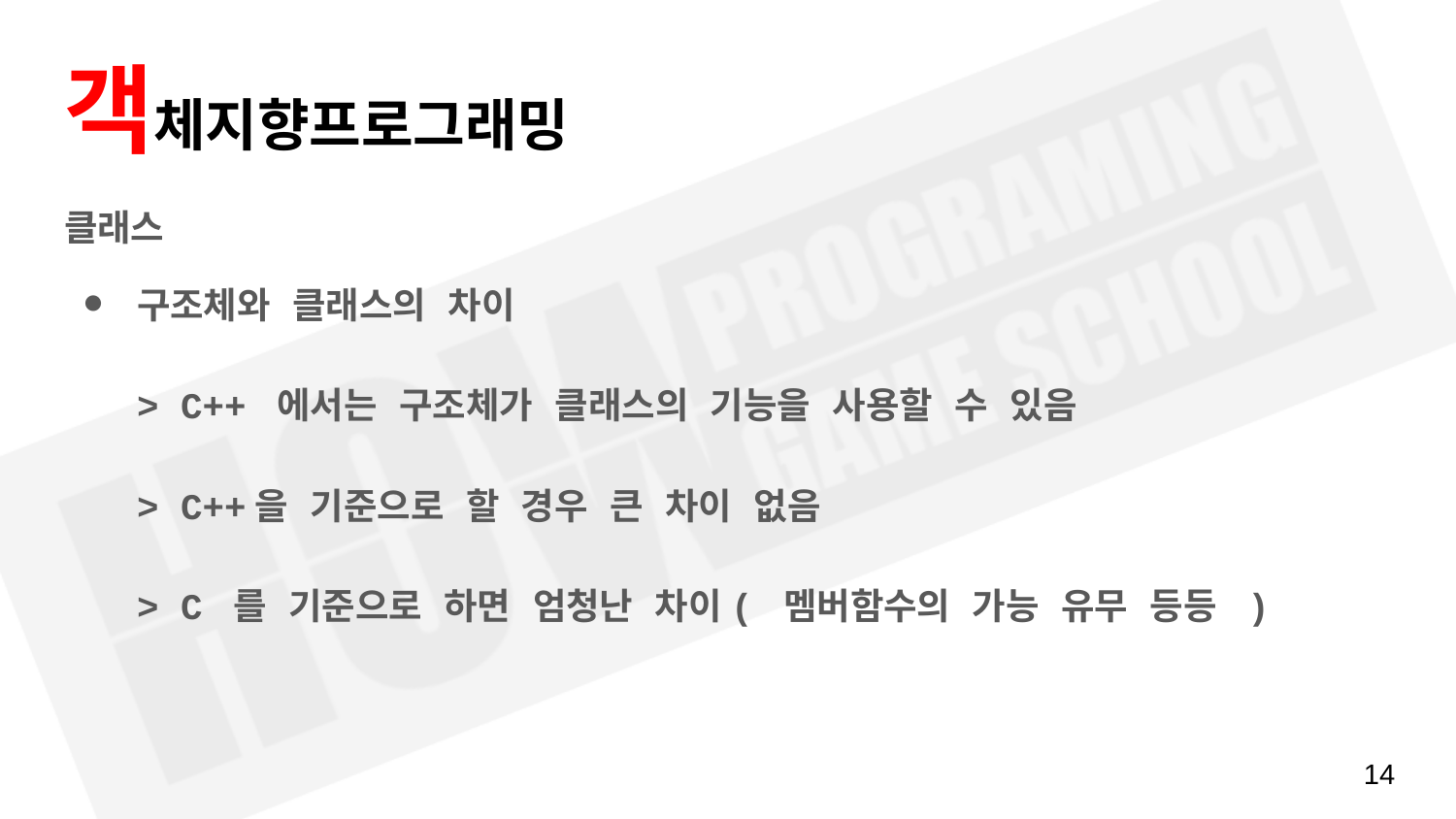

# 객체지향프로그래밍
클래스
구조체와 클래스의 차이
> C++ 에서는 구조체가 클래스의 기능을 사용할 수 있음
> C++을 기준으로 할 경우 큰 차이 없음
> C 를 기준으로 하면 엄청난 차이( 멤버함수의 가능 유무 등등 )
14